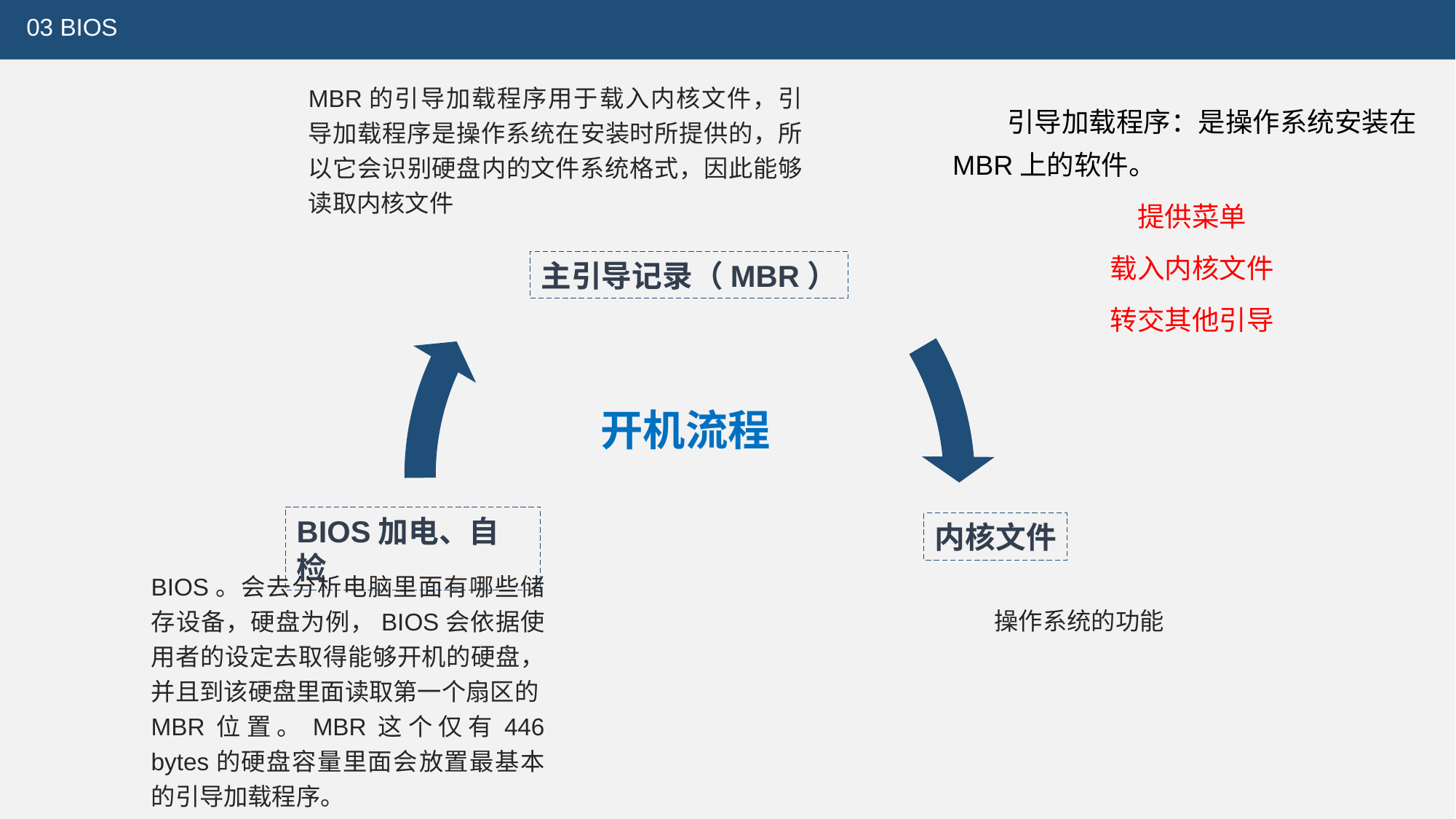

03 BIOS
MBR的引导加载程序用于载入内核文件，引导加载程序是操作系统在安装时所提供的，所以它会识别硬盘内的文件系统格式，因此能够读取内核文件
　　引导加载程序：是操作系统安装在MBR上的软件。
提供菜单
载入内核文件
转交其他引导

主引导记录（MBR）
开机流程

BIOS加电、自检
内核文件
BIOS。会去分析电脑里面有哪些储存设备，硬盘为例，BIOS会依据使用者的设定去取得能够开机的硬盘，并且到该硬盘里面读取第一个扇区的MBR位置。MBR这个仅有446 bytes的硬盘容量里面会放置最基本的引导加载程序。
操作系统的功能